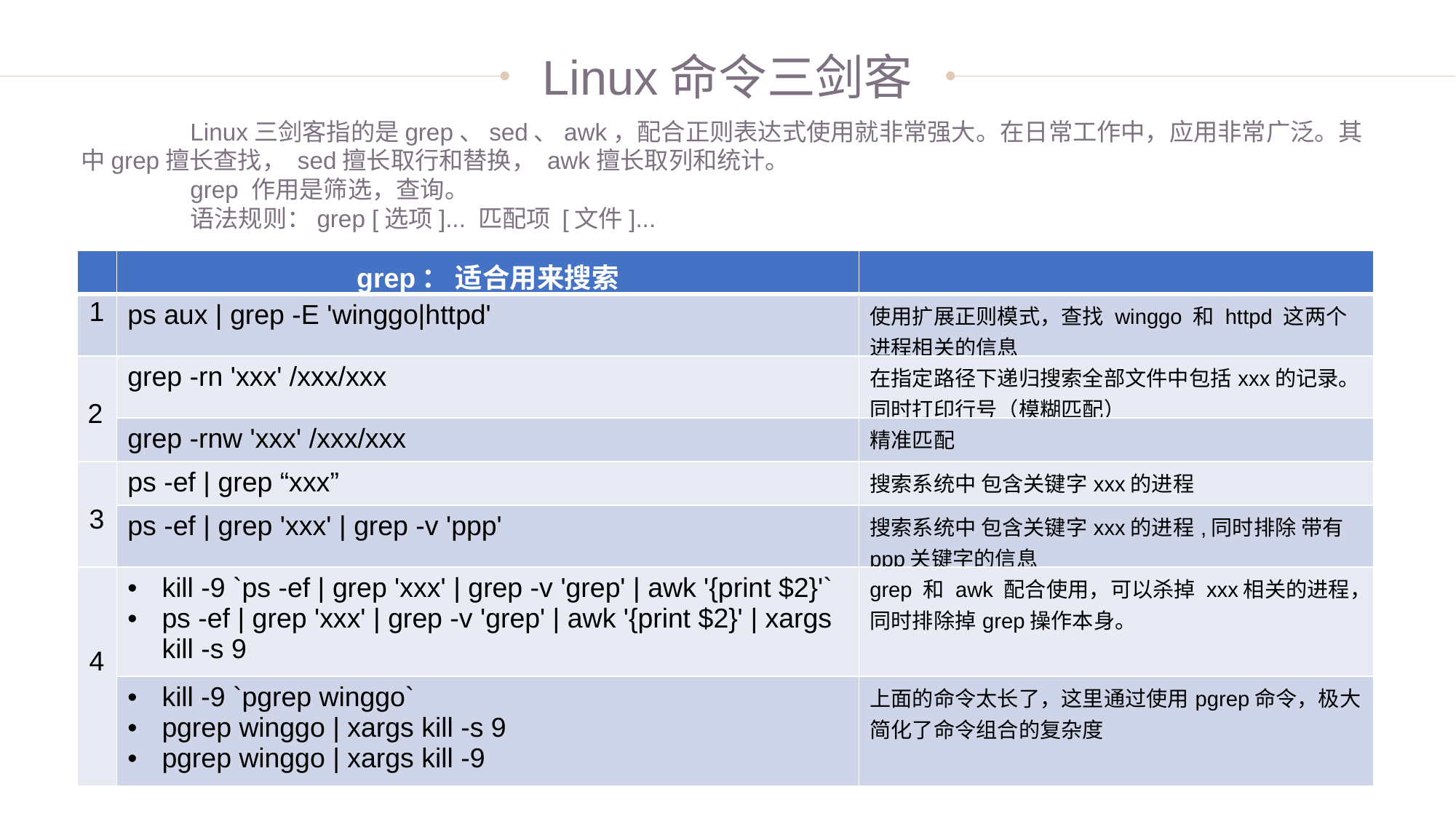

Linux命令三剑客
	Linux三剑客指的是grep、sed、awk，配合正则表达式使用就非常强大。在日常工作中，应用非常广泛。其中grep擅长查找， sed擅长取行和替换， awk擅长取列和统计。
	grep 作用是筛选，查询。
	语法规则：grep [选项]... 匹配项 [文件]...
|  | grep： 适合用来搜索 |  |
| --- | --- | --- |
| 1 | ps aux | grep -E 'winggo|httpd' | 使用扩展正则模式，查找 winggo 和 httpd 这两个进程相关的信息 |
| 2 | grep -rn 'xxx' /xxx/xxx | 在指定路径下递归搜索全部文件中包括xxx的记录。同时打印行号（模糊匹配） |
|  | grep -rnw 'xxx' /xxx/xxx | 精准匹配 |
| 3 | ps -ef | grep “xxx” | 搜索系统中 包含关键字xxx的进程 |
|  | ps -ef | grep 'xxx' | grep -v 'ppp' | 搜索系统中 包含关键字xxx的进程,同时排除 带有ppp关键字的信息 |
| 4 | kill -9 `ps -ef | grep 'xxx' | grep -v 'grep' | awk '{print $2}'` ps -ef | grep 'xxx' | grep -v 'grep' | awk '{print $2}' | xargs kill -s 9 | grep 和 awk 配合使用，可以杀掉 xxx相关的进程，同时排除掉grep操作本身。 |
|  | kill -9 `pgrep winggo` pgrep winggo | xargs kill -s 9 pgrep winggo | xargs kill -9 | 上面的命令太长了，这里通过使用pgrep命令，极大简化了命令组合的复杂度 |